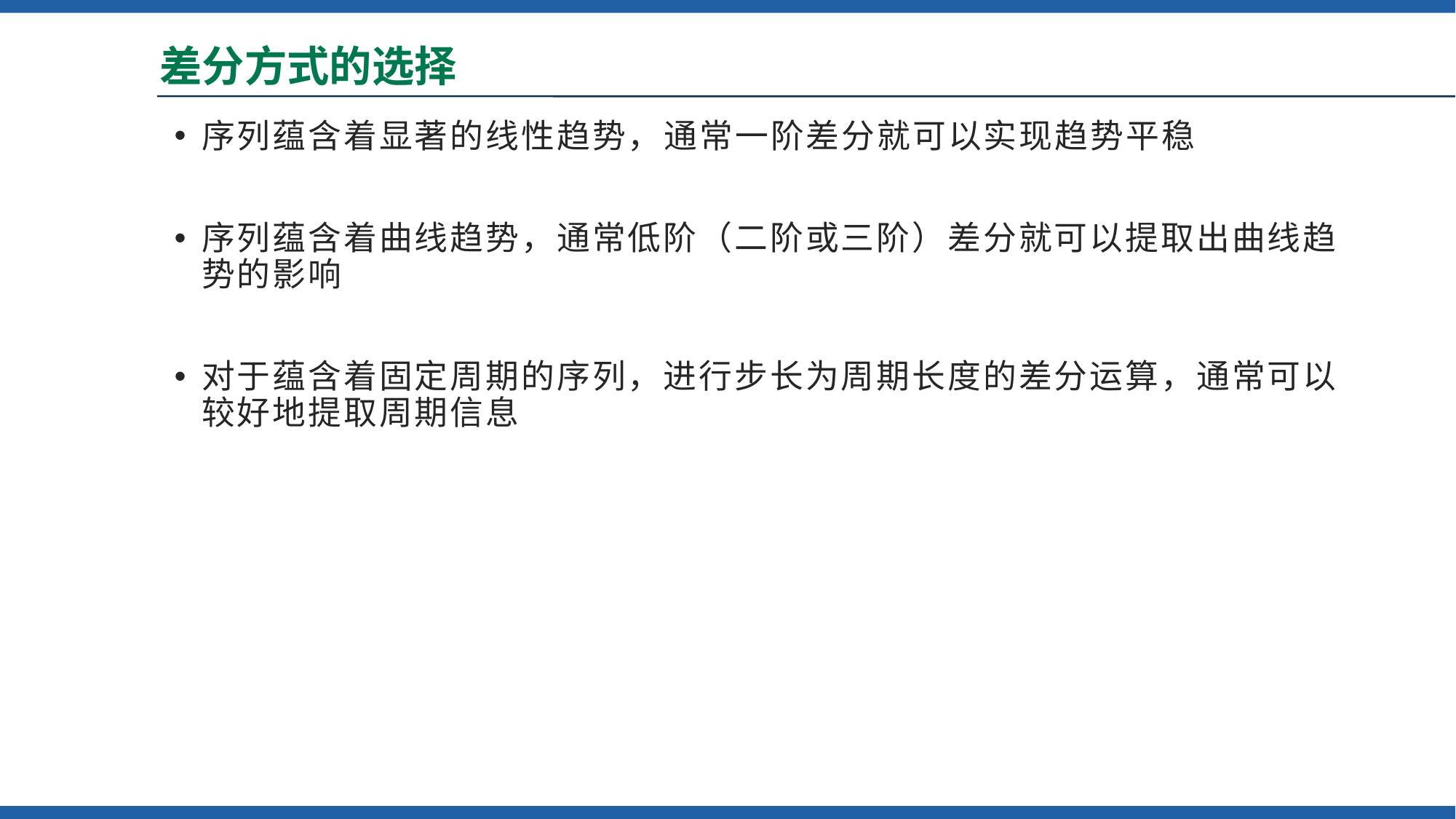

# 差分方式的选择
序列蕴含着显著的线性趋势，通常一阶差分就可以实现趋势平稳

序列蕴含着曲线趋势，通常低阶（二阶或三阶）差分就可以提取出曲线趋势的影响

对于蕴含着固定周期的序列，进行步长为周期长度的差分运算，通常可以较好地提取周期信息